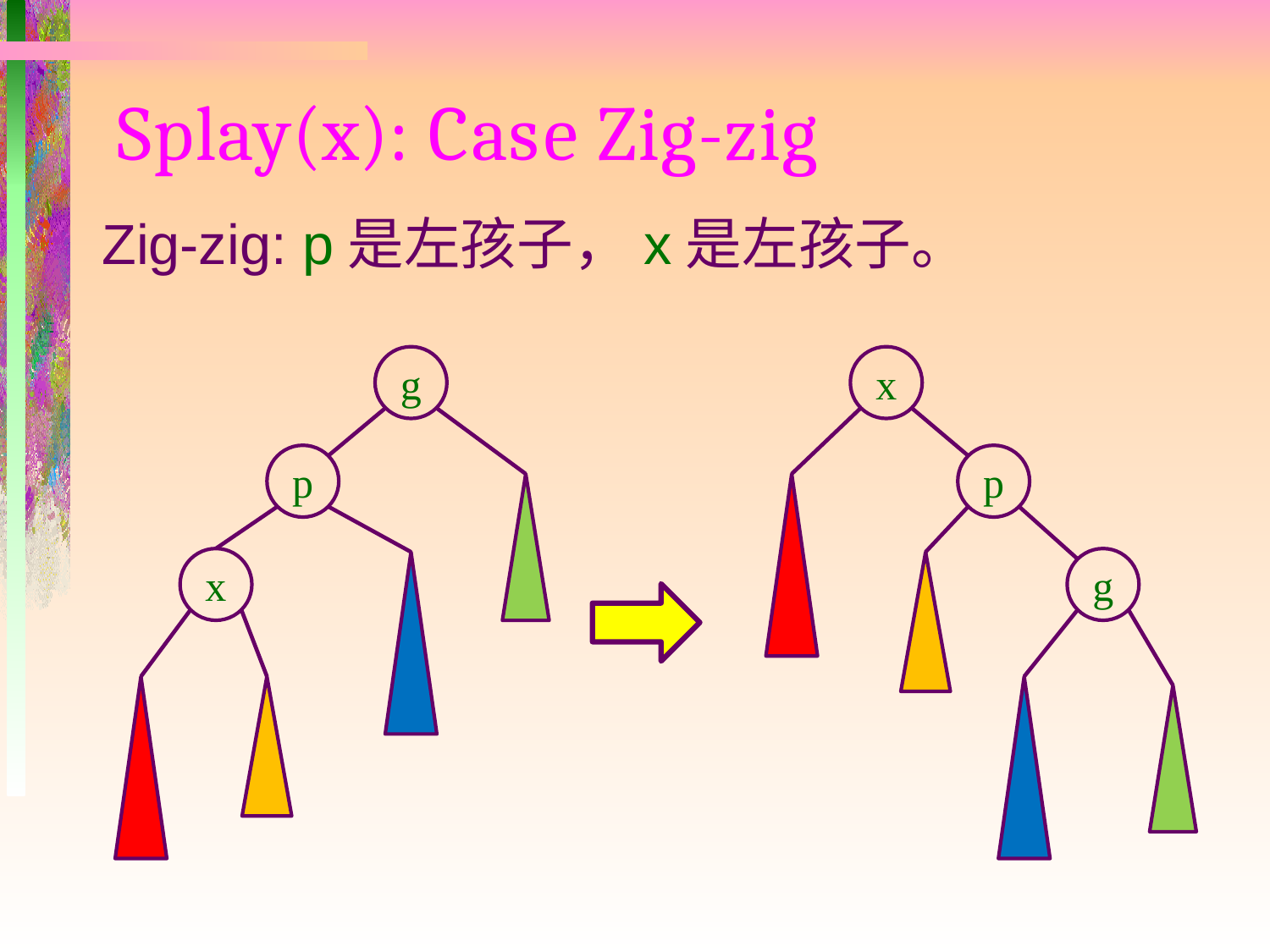

# Splay(x): Case Zig-zig
Zig-zig: p是左孩子，x是左孩子。
g
p

x

x
p

g